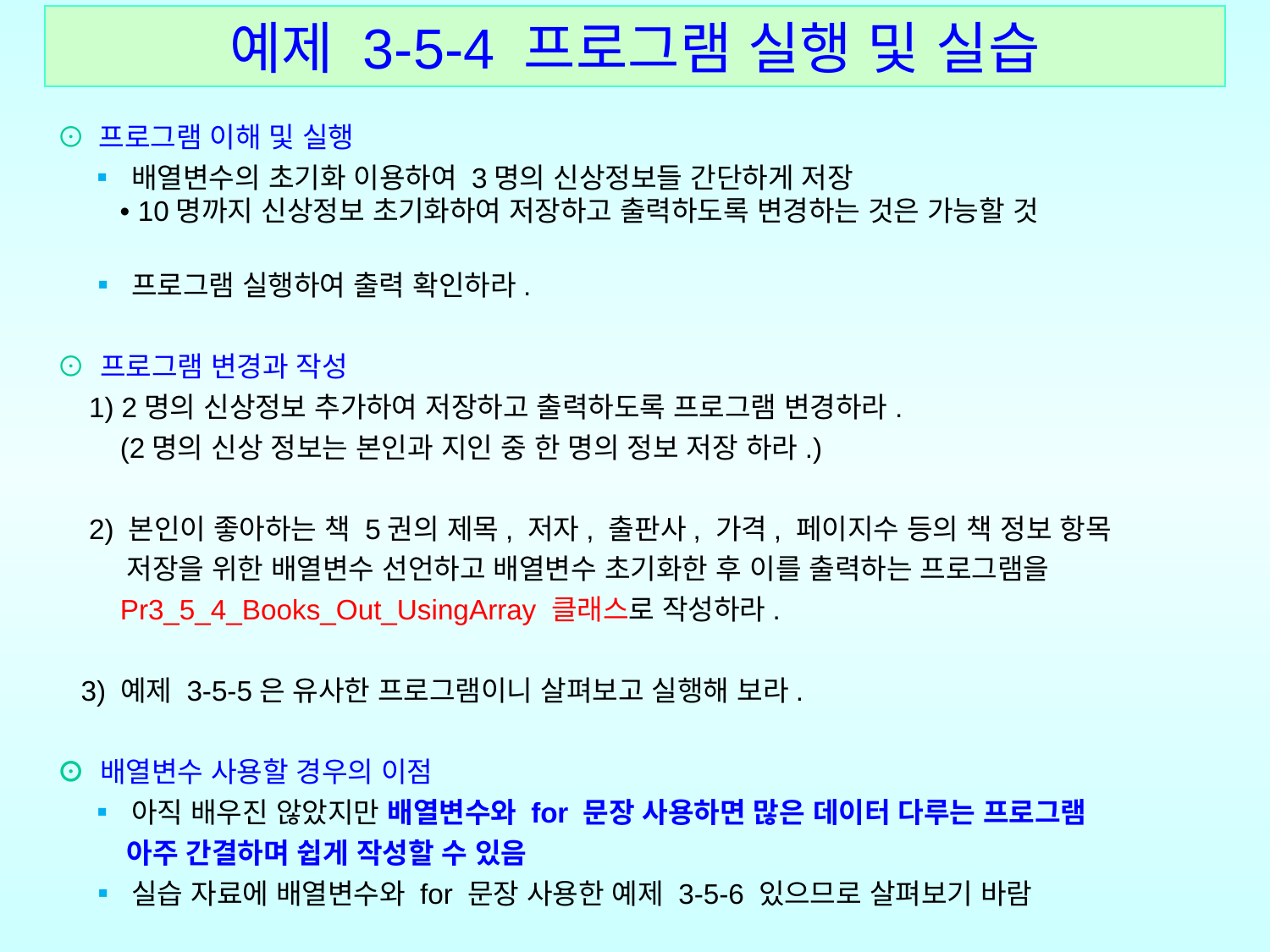

예제 3-5-4 프로그램 실행 및 실습
⊙ 프로그램 이해 및 실행
    ▪ 배열변수의 초기화 이용하여 3명의 신상정보들 간단하게 저장
        • 10명까지 신상정보 초기화하여 저장하고 출력하도록 변경하는 것은 가능할 것

    ▪ 프로그램 실행하여 출력 확인하라.

⊙ 프로그램 변경과 작성
    1) 2명의 신상정보 추가하여 저장하고 출력하도록 프로그램 변경하라.
        (2명의 신상 정보는 본인과 지인 중 한 명의 정보 저장 하라.)

    2) 본인이 좋아하는 책 5권의 제목, 저자, 출판사, 가격, 페이지수 등의 책 정보 항목
        저장을 위한 배열변수 선언하고 배열변수 초기화한 후 이를 출력하는 프로그램을
        Pr3_5_4_Books_Out_UsingArray 클래스로 작성하라.

   3) 예제 3-5-5은 유사한 프로그램이니 살펴보고 실행해 보라.

⊙ 배열변수 사용할 경우의 이점
    ▪ 아직 배우진 않았지만 배열변수와 for 문장 사용하면 많은 데이터 다루는 프로그램
        아주 간결하며 쉽게 작성할 수 있음
    ▪ 실습 자료에 배열변수와 for 문장 사용한 예제 3-5-6 있으므로 살펴보기 바람